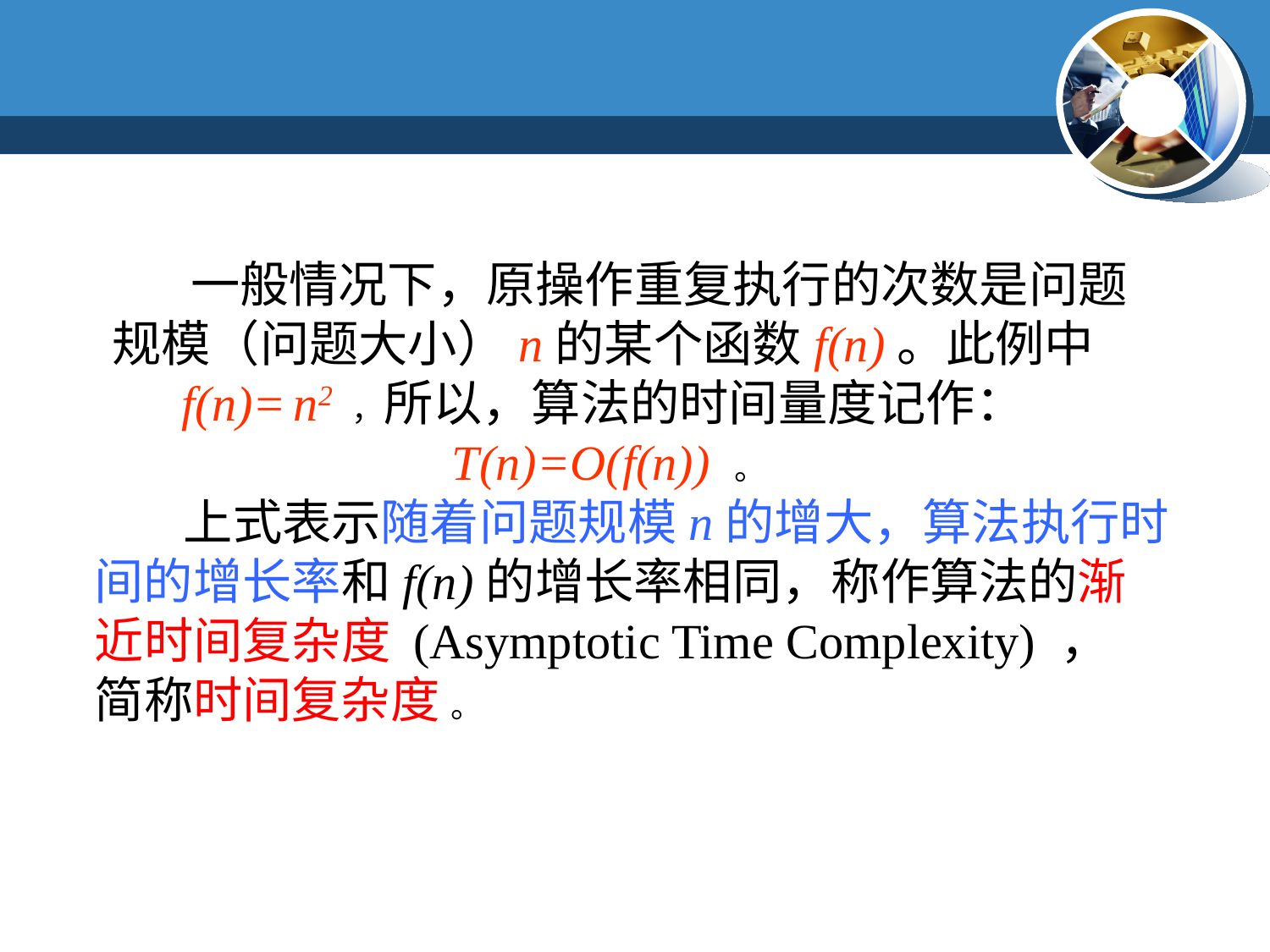

一般情况下，原操作重复执行的次数是问题规模（问题大小）n的某个函数f(n)。此例中f(n)= n2 ，所以，算法的时间量度记作：T(n)=O(f(n)) 。
       上式表示随着问题规模n的增大，算法执行时间的增长率和f(n)的增长率相同，称作算法的渐近时间复杂度 (Asymptotic Time Complexity) ，
简称时间复杂度 。